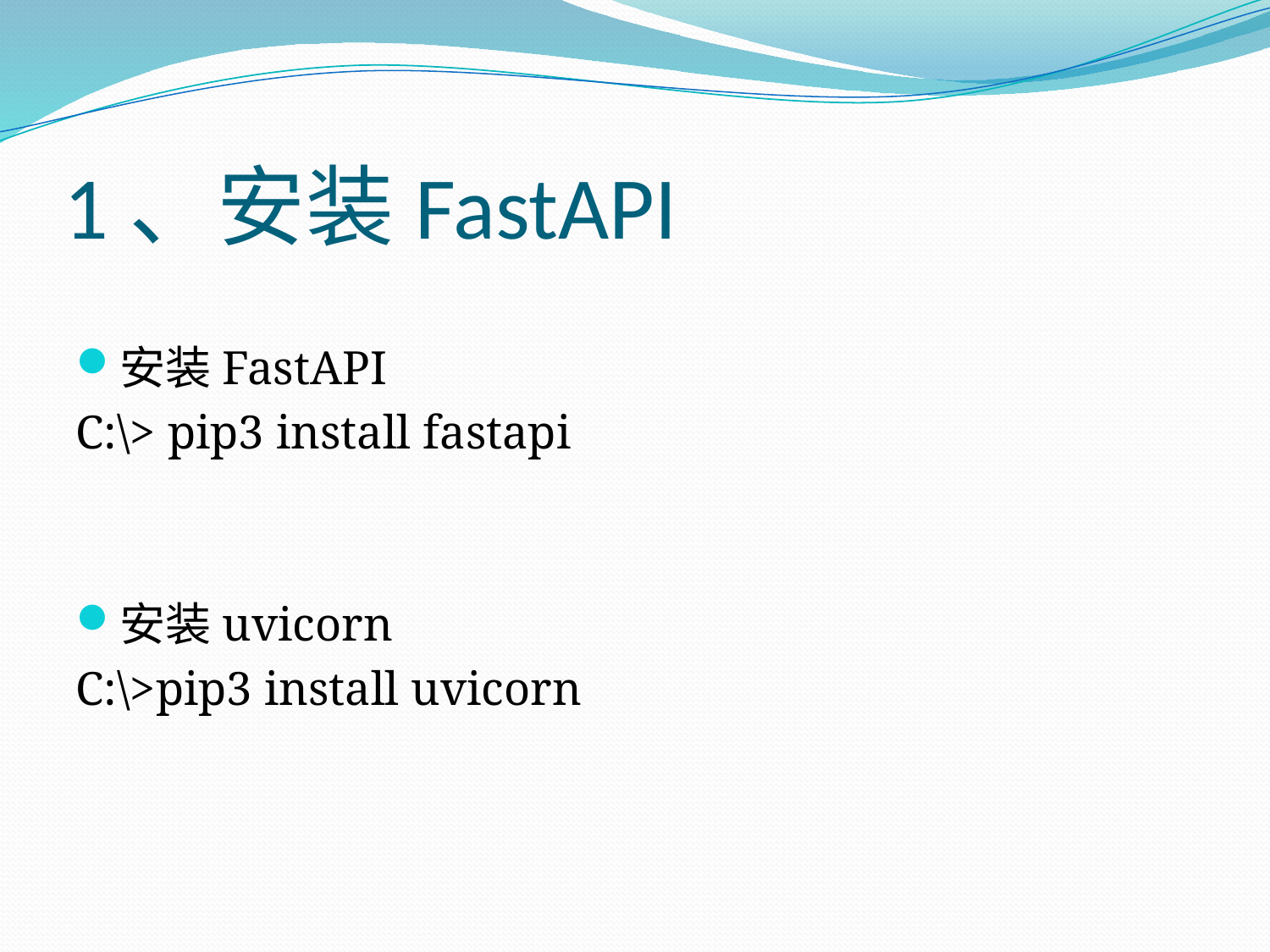

# 1、安装FastAPI

安装FastAPI
C:\> pip3 install fastapi

安装uvicorn
C:\>pip3 install uvicorn